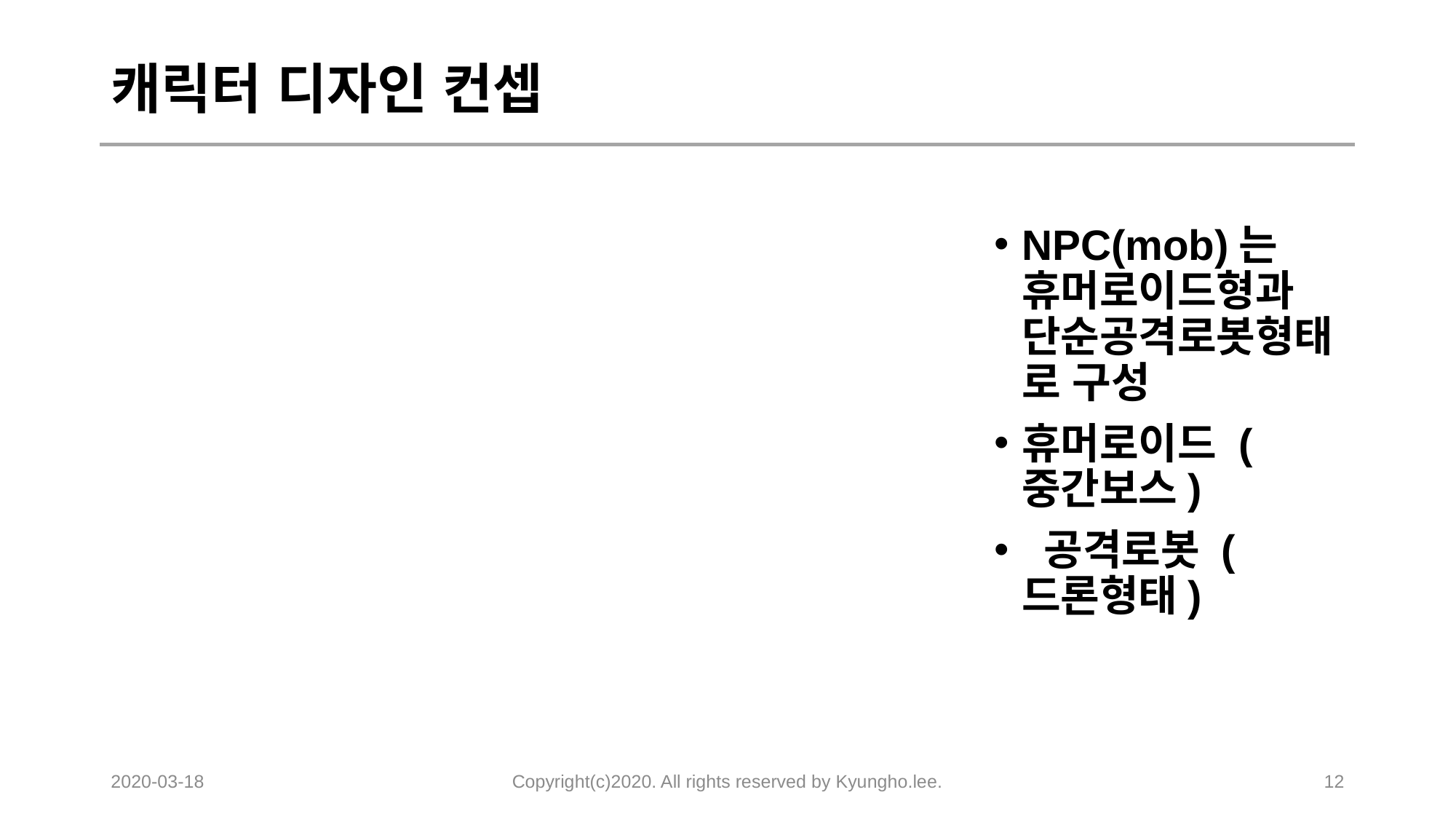

# 캐릭터 디자인 컨셉
NPC(mob)는 휴머로이드형과 단순공격로봇형태로 구성
휴머로이드 (중간보스)
 공격로봇 (드론형태)
2020-03-18
Copyright(c)2020. All rights reserved by Kyungho.lee.
12